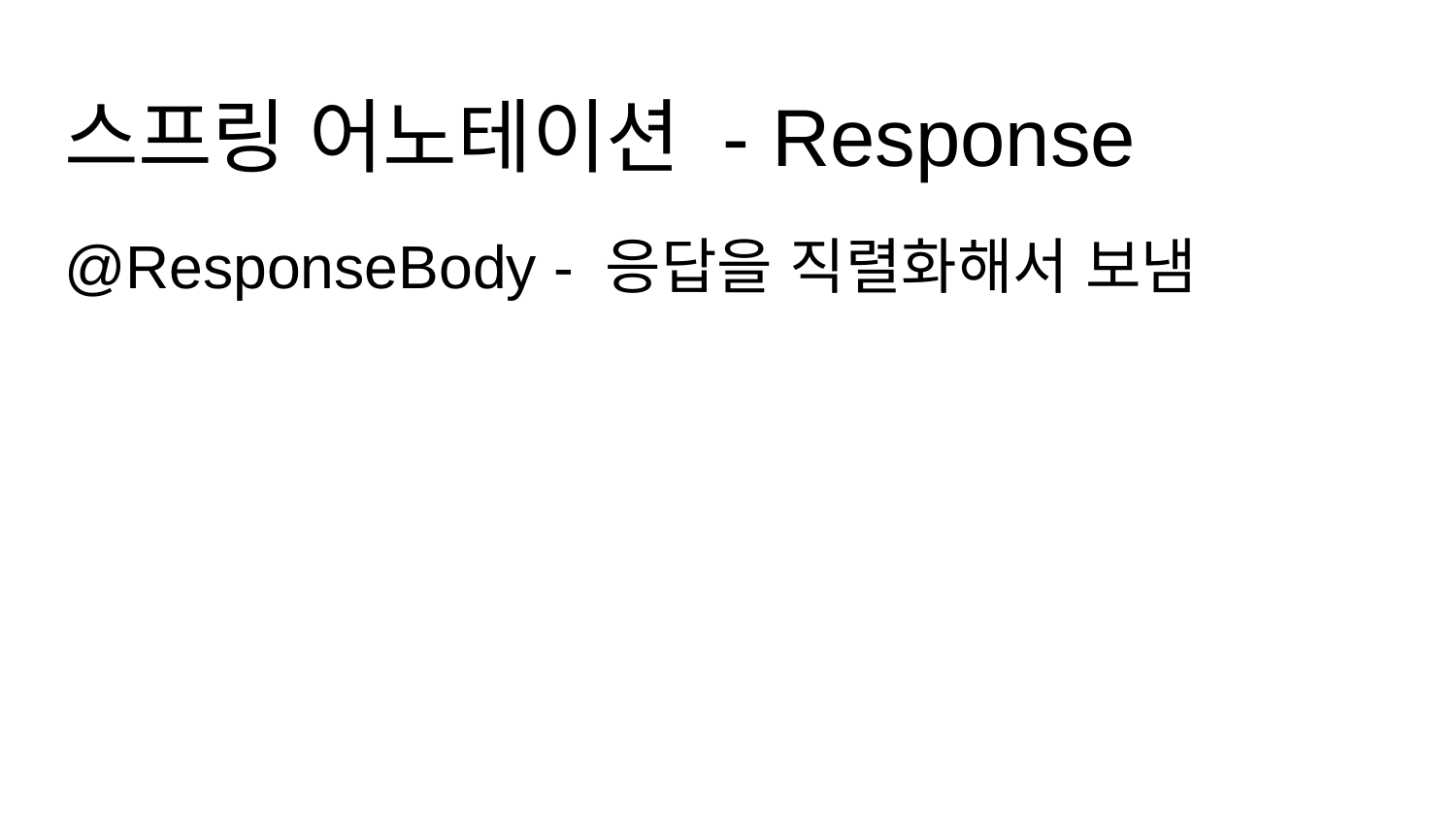

# 스프링 어노테이션 - Response
@ResponseBody - 응답을 직렬화해서 보냄